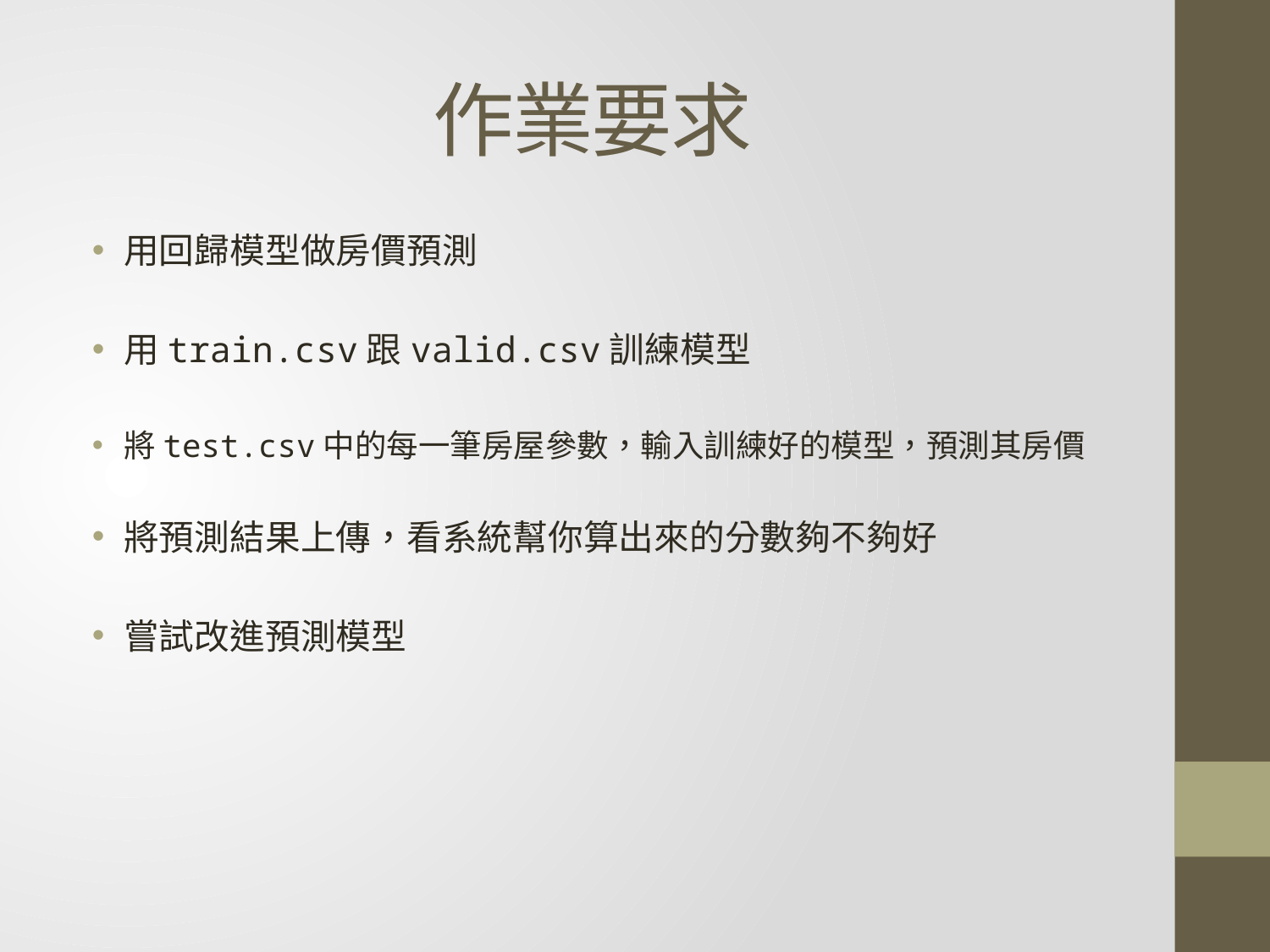

# 作業要求
用回歸模型做房價預測

用train.csv跟valid.csv訓練模型

將test.csv中的每一筆房屋參數，輸入訓練好的模型，預測其房價

將預測結果上傳，看系統幫你算出來的分數夠不夠好

嘗試改進預測模型